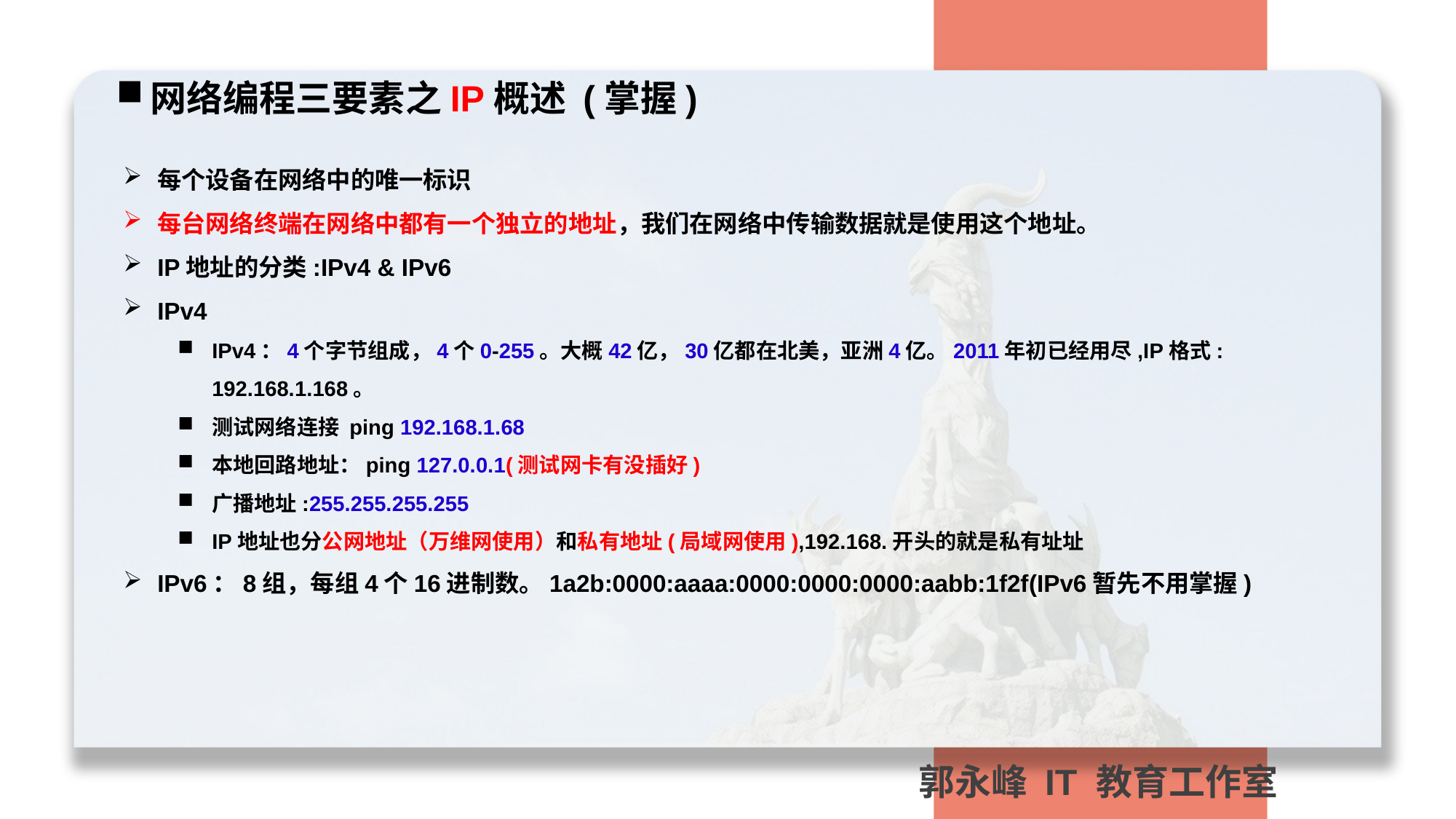

网络编程三要素之IP概述 (掌握)
每个设备在网络中的唯一标识
每台网络终端在网络中都有一个独立的地址，我们在网络中传输数据就是使用这个地址。
IP地址的分类:IPv4 & IPv6
IPv4
IPv4：4个字节组成，4个0-255。大概42亿，30亿都在北美，亚洲4亿。2011年初已经用尽,IP格式: 192.168.1.168。
测试网络连接 ping 192.168.1.68
本地回路地址：ping 127.0.0.1(测试网卡有没插好)
广播地址:255.255.255.255
IP地址也分公网地址（万维网使用）和私有地址(局域网使用),192.168.开头的就是私有址址
IPv6：8组，每组4个16进制数。1a2b:0000:aaaa:0000:0000:0000:aabb:1f2f(IPv6暂先不用掌握)